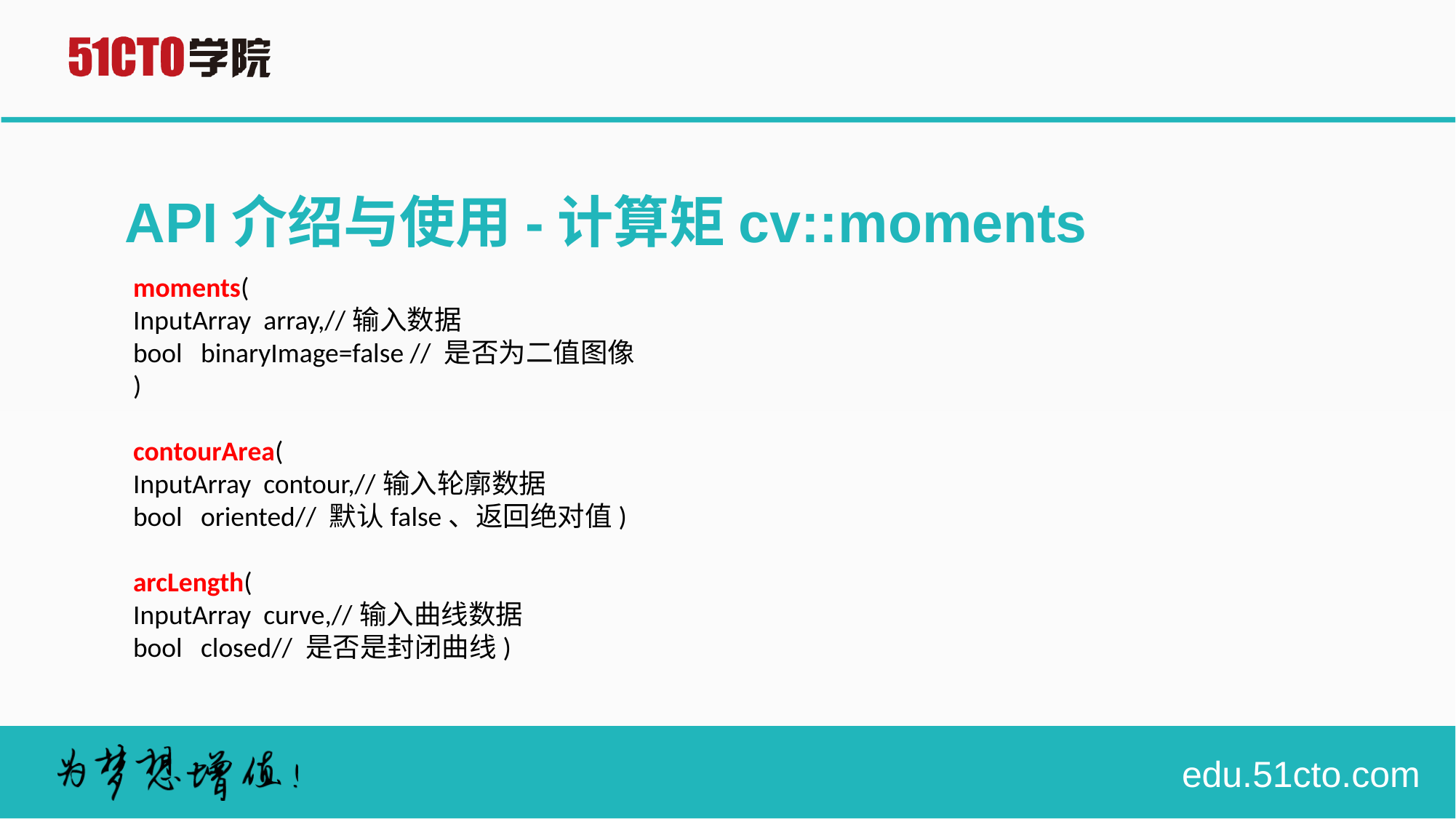

# API介绍与使用-计算矩cv::moments
moments(
InputArray  array,//输入数据
bool   binaryImage=false // 是否为二值图像
)

contourArea(
InputArray  contour,//输入轮廓数据
bool   oriented// 默认false、返回绝对值)

arcLength(
InputArray  curve,//输入曲线数据
bool   closed// 是否是封闭曲线)